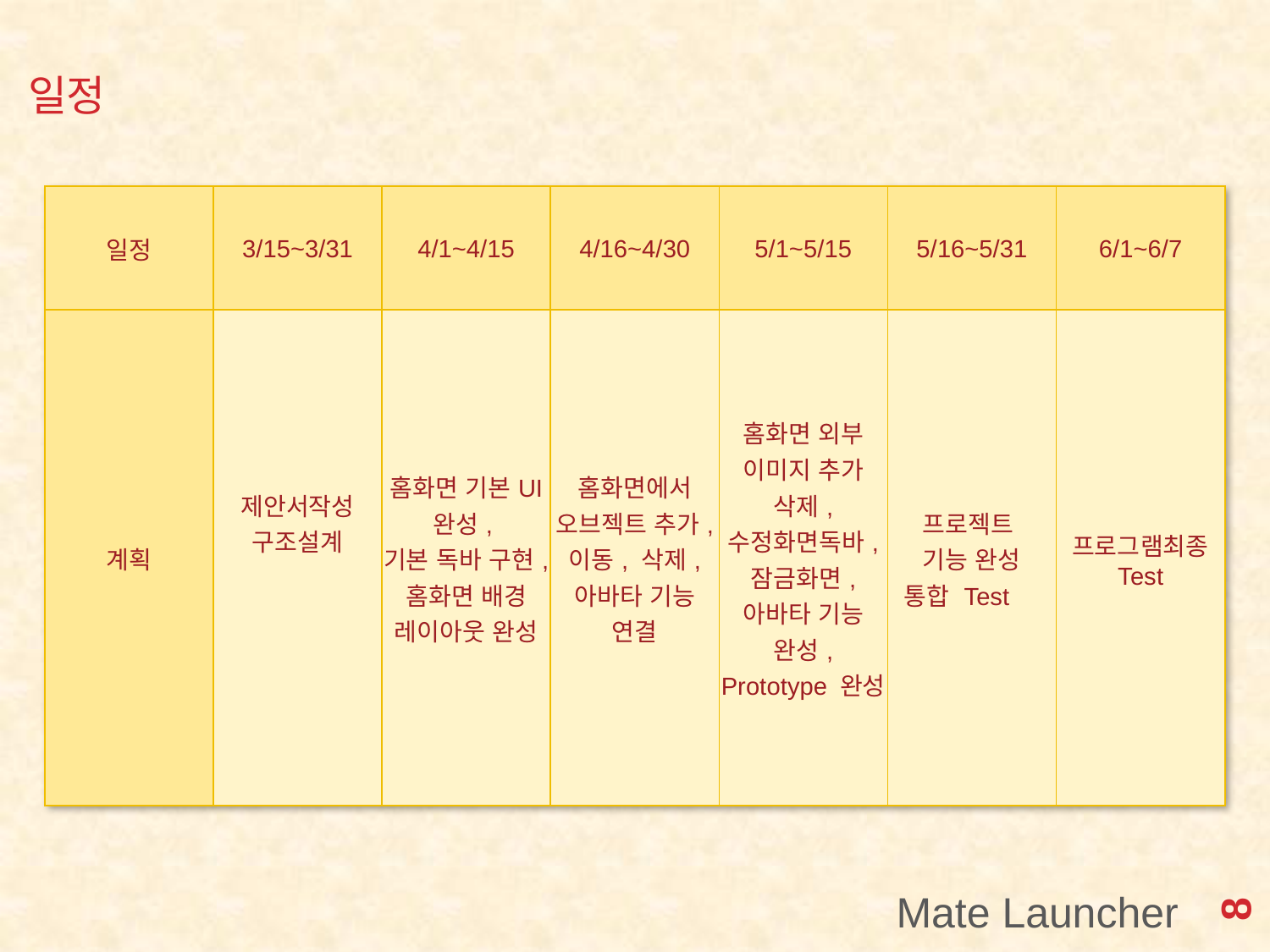

# 일정
| 일정 | 3/15~3/31 | 4/1~4/15 | 4/16~4/30 | 5/1~5/15 | 5/16~5/31 | 6/1~6/7 |
| --- | --- | --- | --- | --- | --- | --- |
| 계획 | 제안서작성 구조설계 | 홈화면 기본UI 완성, 기본 독바 구현, 홈화면 배경 레이아웃 완성 | 홈화면에서 오브젝트 추가, 이동, 삭제, 아바타 기능 연결 | 홈화면 외부 이미지 추가 삭제, 수정화면독바, 잠금화면, 아바타 기능 완성, Prototype 완성 | 프로젝트 기능 완성 통합 Test | 프로그램최종 Test |
8
Mate Launcher